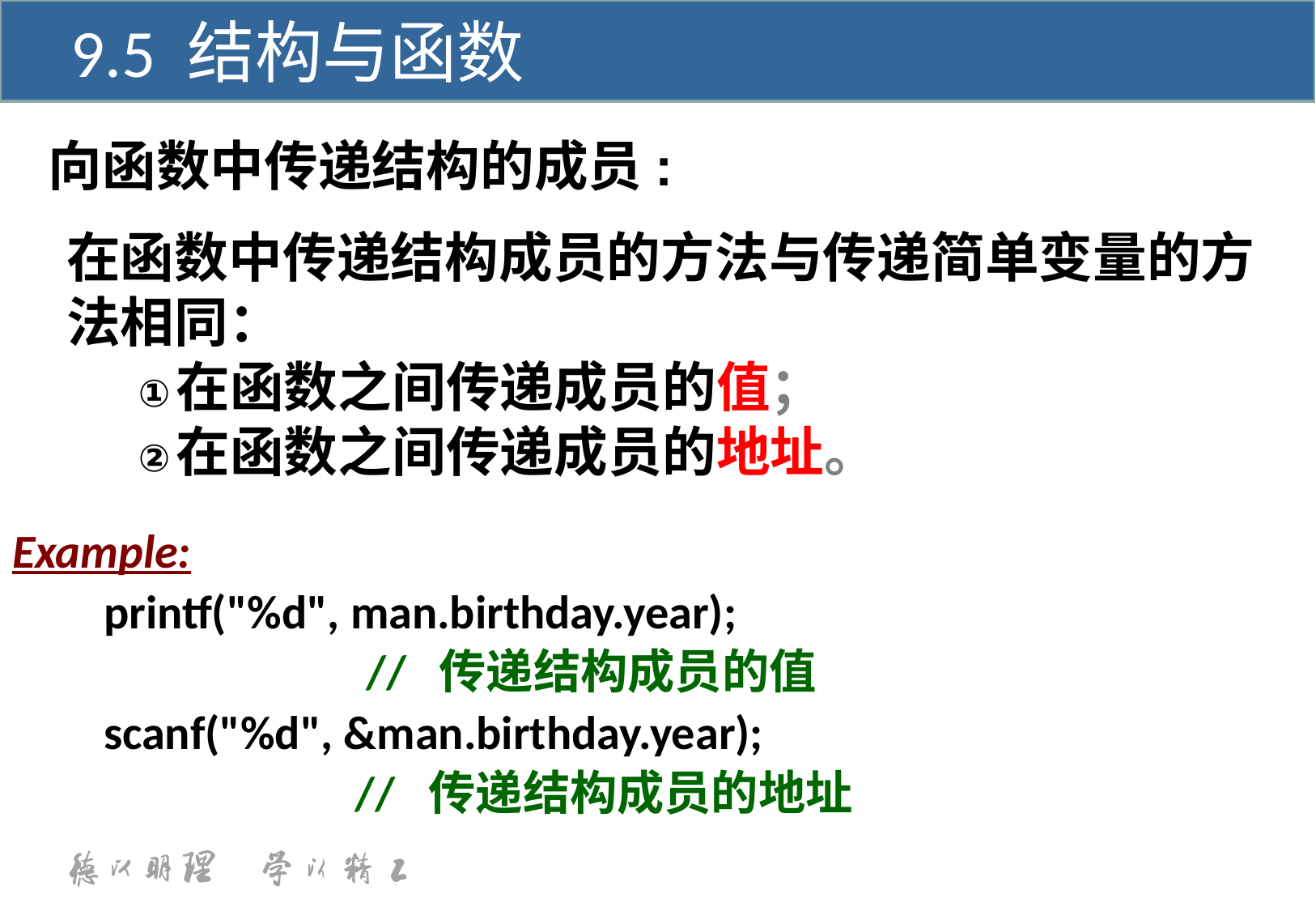

9.5 结构与函数
向函数中传递结构的成员:
在函数中传递结构成员的方法与传递简单变量的方法相同：
在函数之间传递成员的值；
在函数之间传递成员的地址。
Example:
	 printf("%d", man.birthday.year);
                                 //  传递结构成员的值
	 scanf("%d", &man.birthday.year);
                                //  传递结构成员的地址
119